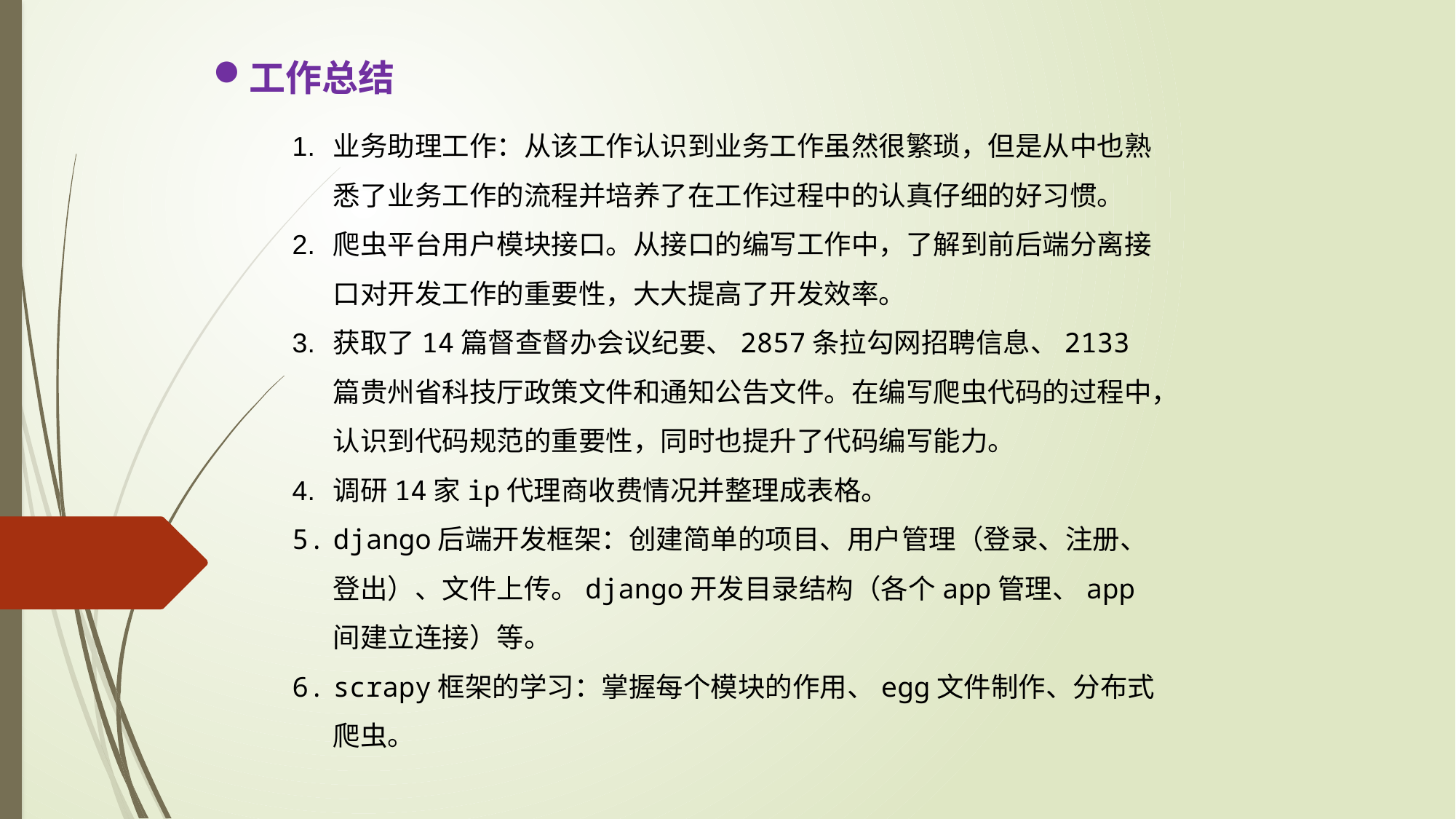

工作总结
业务助理工作：从该工作认识到业务工作虽然很繁琐，但是从中也熟悉了业务工作的流程并培养了在工作过程中的认真仔细的好习惯。
爬虫平台用户模块接口。从接口的编写工作中，了解到前后端分离接口对开发工作的重要性，大大提高了开发效率。
获取了14篇督查督办会议纪要、2857条拉勾网招聘信息、2133篇贵州省科技厅政策文件和通知公告文件。在编写爬虫代码的过程中，认识到代码规范的重要性，同时也提升了代码编写能力。
调研14家ip代理商收费情况并整理成表格。
django后端开发框架：创建简单的项目、用户管理（登录、注册、登出）、文件上传。django开发目录结构（各个app管理、app间建立连接）等。
scrapy框架的学习：掌握每个模块的作用、egg文件制作、分布式爬虫。